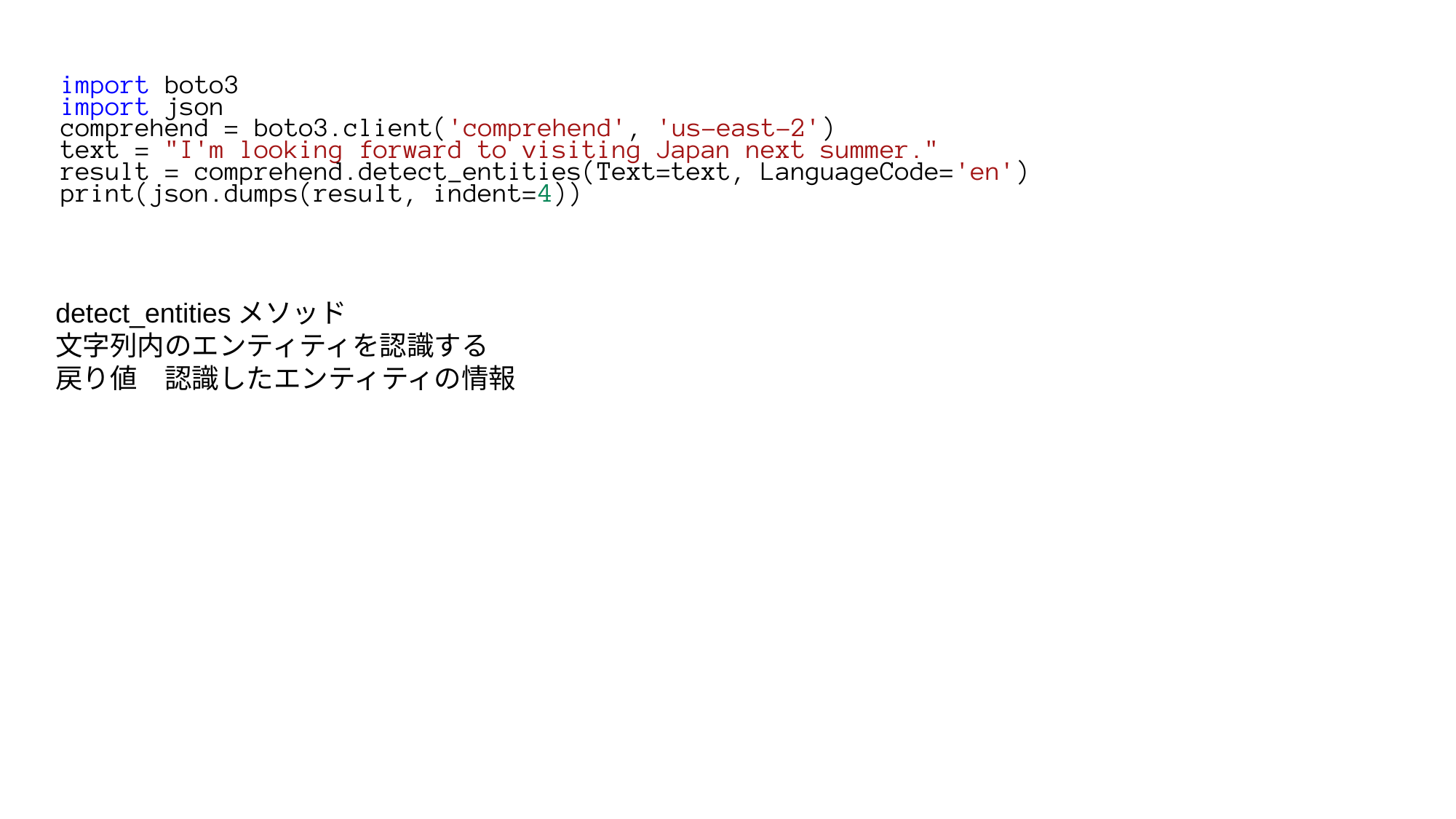

import boto3
import json
comprehend = boto3.client('comprehend', 'us-east-2')
text = "I'm looking forward to visiting Japan next summer."
result = comprehend.detect_entities(Text=text, LanguageCode='en')
print(json.dumps(result, indent=4))
detect_entitiesメソッド
文字列内のエンティティを認識する
戻り値　認識したエンティティの情報